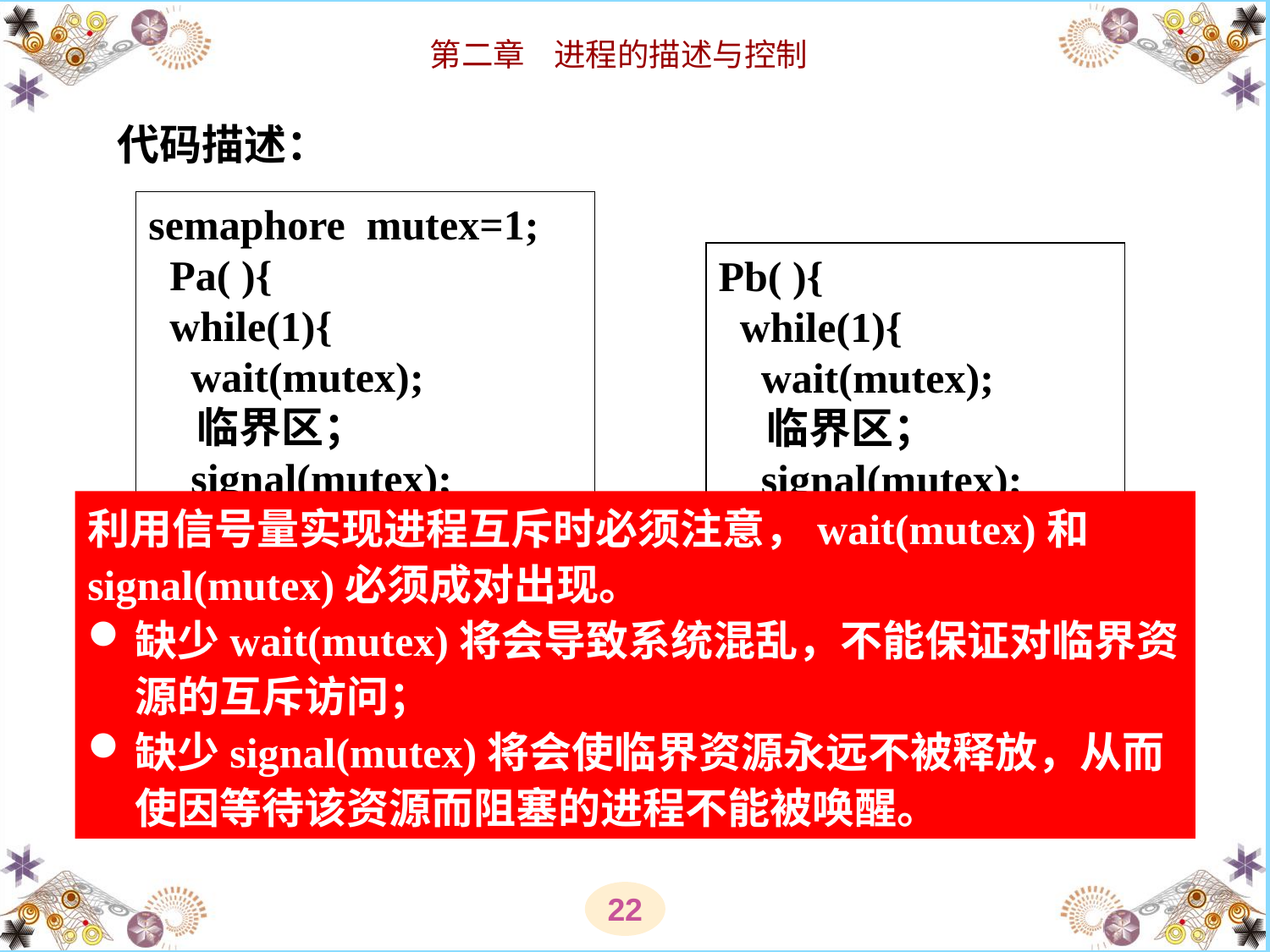

代码描述：
semaphore  mutex=1;
  Pa( ){
  while(1){
    wait(mutex);
    临界区；
    signal(mutex);
    剩余区：
  }
}
Pb( ){
  while(1){
    wait(mutex);
    临界区；
    signal(mutex);
    剩余区：
  }
}
利用信号量实现进程互斥时必须注意，wait(mutex)和signal(mutex)必须成对出现。
缺少wait(mutex)将会导致系统混乱，不能保证对临界资源的互斥访问；
缺少signal(mutex)将会使临界资源永远不被释放，从而使因等待该资源而阻塞的进程不能被唤醒。